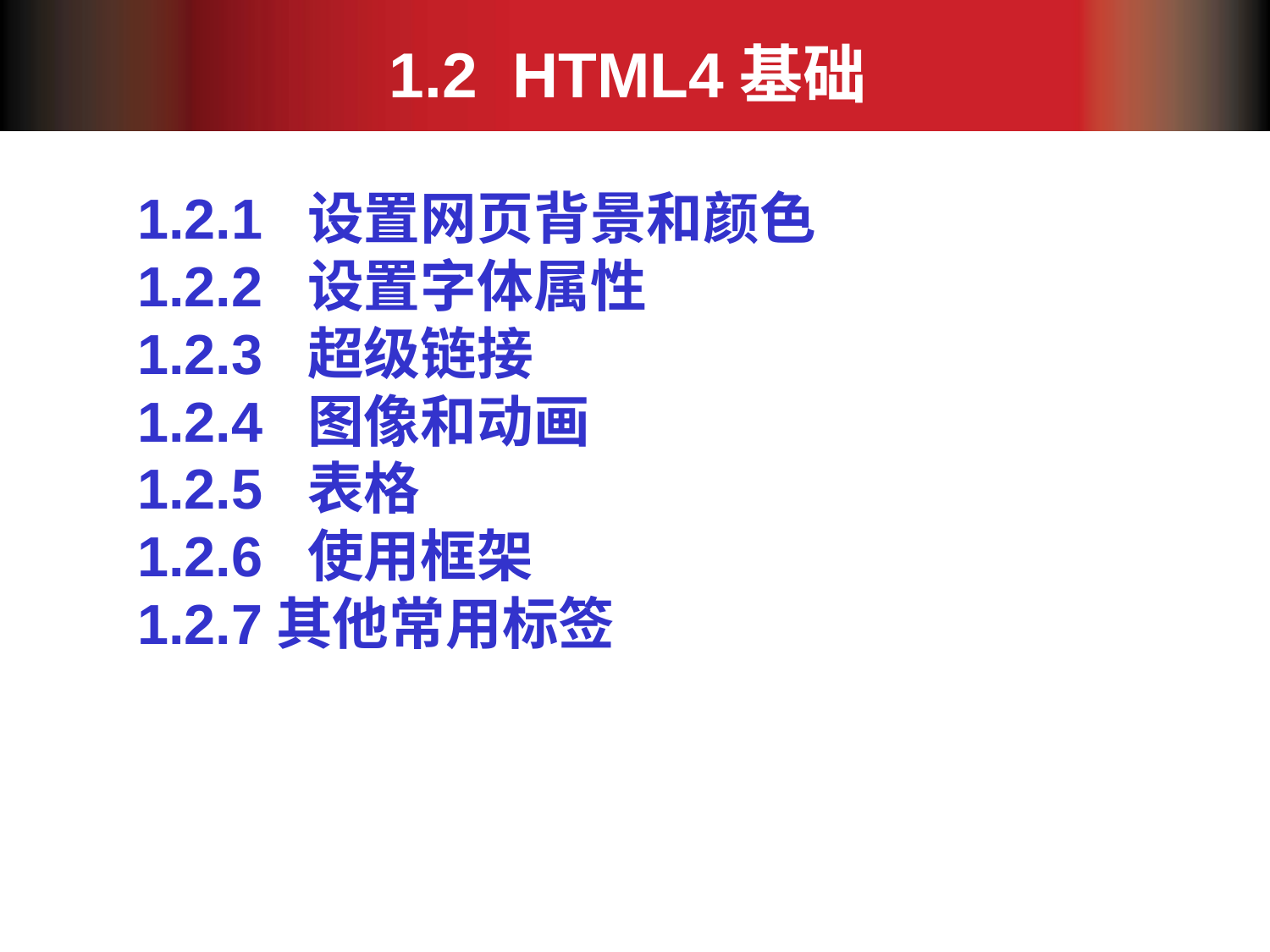

# 1.2  HTML4基础
1.2.1  设置网页背景和颜色
1.2.2  设置字体属性
1.2.3  超级链接
1.2.4  图像和动画
1.2.5  表格
1.2.6  使用框架
1.2.7其他常用标签